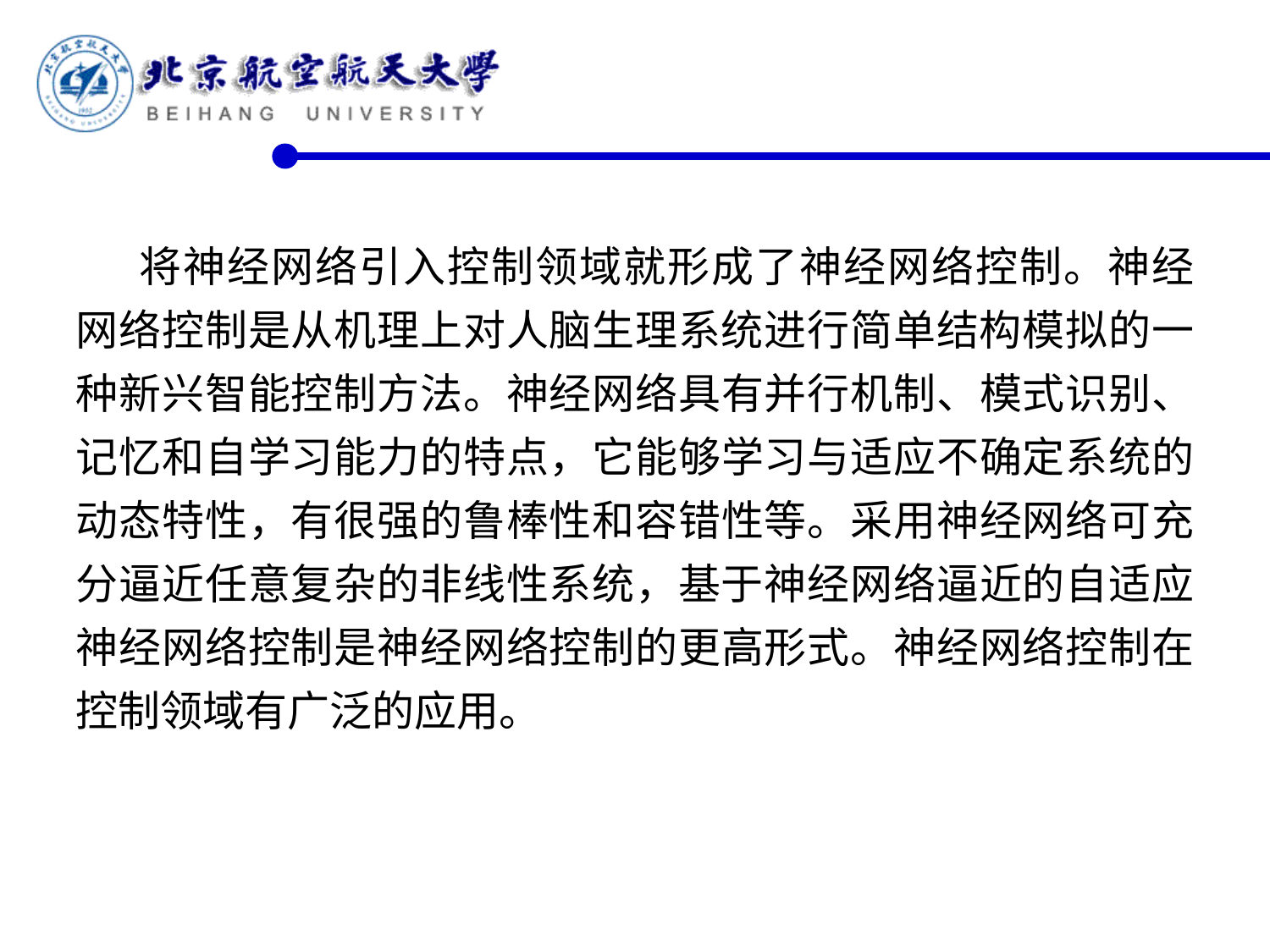

将神经网络引入控制领域就形成了神经网络控制。神经网络控制是从机理上对人脑生理系统进行简单结构模拟的一种新兴智能控制方法。神经网络具有并行机制、模式识别、记忆和自学习能力的特点，它能够学习与适应不确定系统的动态特性，有很强的鲁棒性和容错性等。采用神经网络可充分逼近任意复杂的非线性系统，基于神经网络逼近的自适应神经网络控制是神经网络控制的更高形式。神经网络控制在控制领域有广泛的应用。